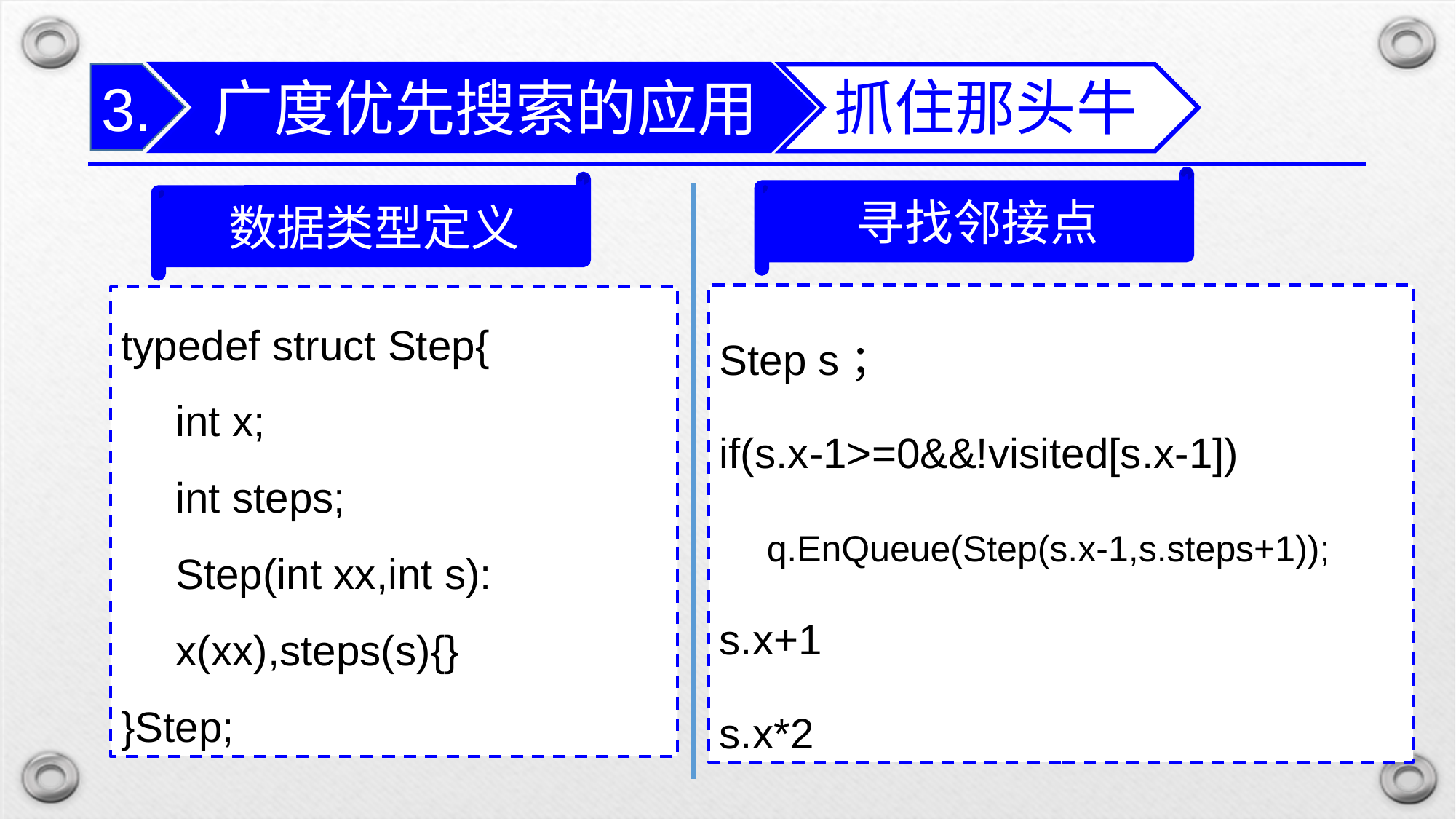

广度优先搜索的应用

3.
抓住那头牛
寻找邻接点
数据类型定义
Step s；
if(s.x-1>=0&&!visited[s.x-1])
    q.EnQueue(Step(s.x-1,s.steps+1));
s.x+1
s.x*2
typedef struct Step{
int x;
int steps;
Step(int xx,int s): x(xx),steps(s){}
}Step;